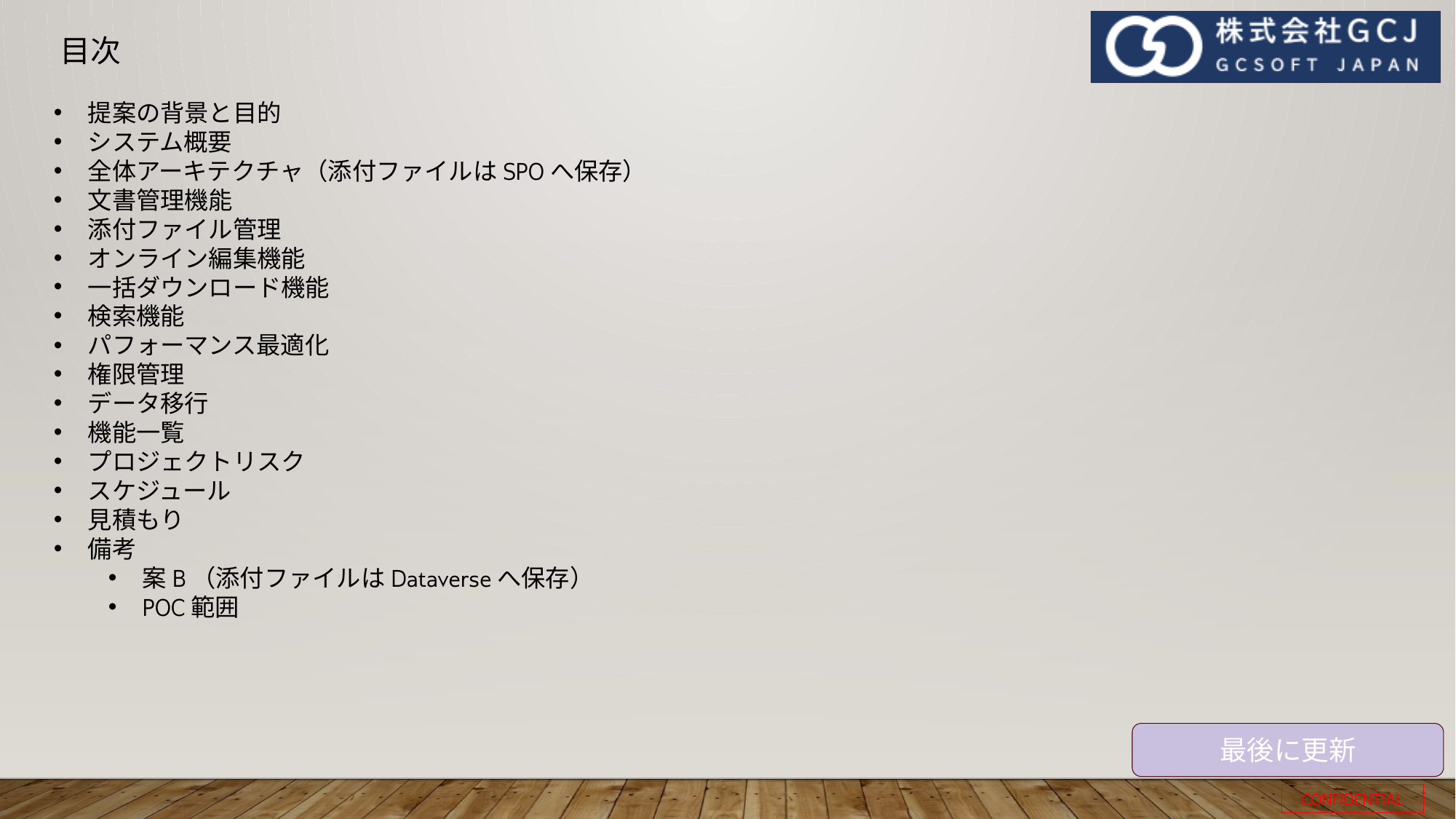

# 目次
提案の背景と目的
システム概要
全体アーキテクチャ（添付ファイルはSPOへ保存）
文書管理機能
添付ファイル管理
オンライン編集機能
一括ダウンロード機能
検索機能
パフォーマンス最適化
権限管理
データ移行
機能一覧
プロジェクトリスク
スケジュール
見積もり
備考
案B（添付ファイルはDataverseへ保存）
POC範囲

最後に更新